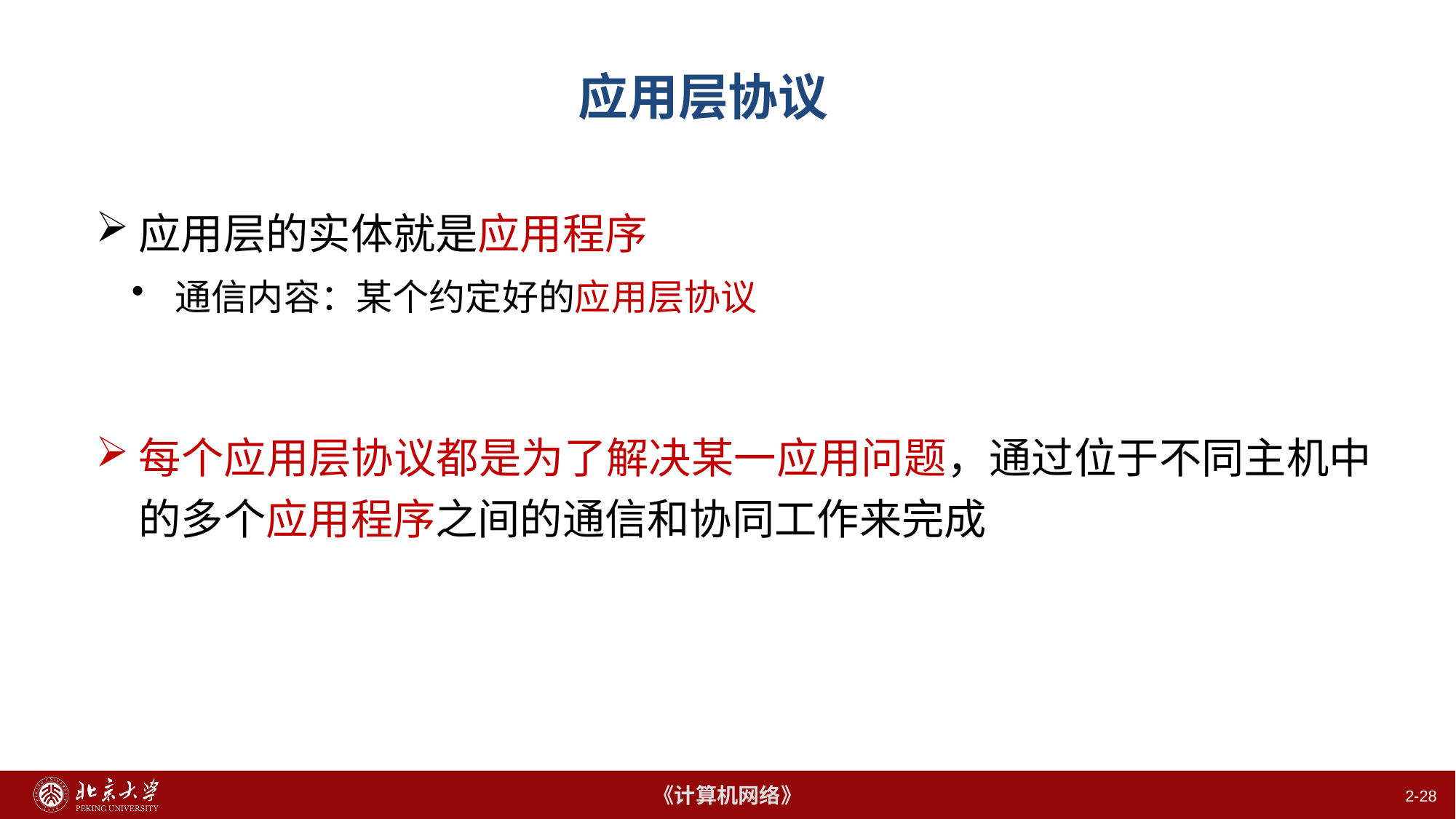

# 应用层协议
应用层的实体就是应用程序
通信内容：某个约定好的应用层协议

每个应用层协议都是为了解决某一应用问题，通过位于不同主机中的多个应用程序之间的通信和协同工作来完成
2-28